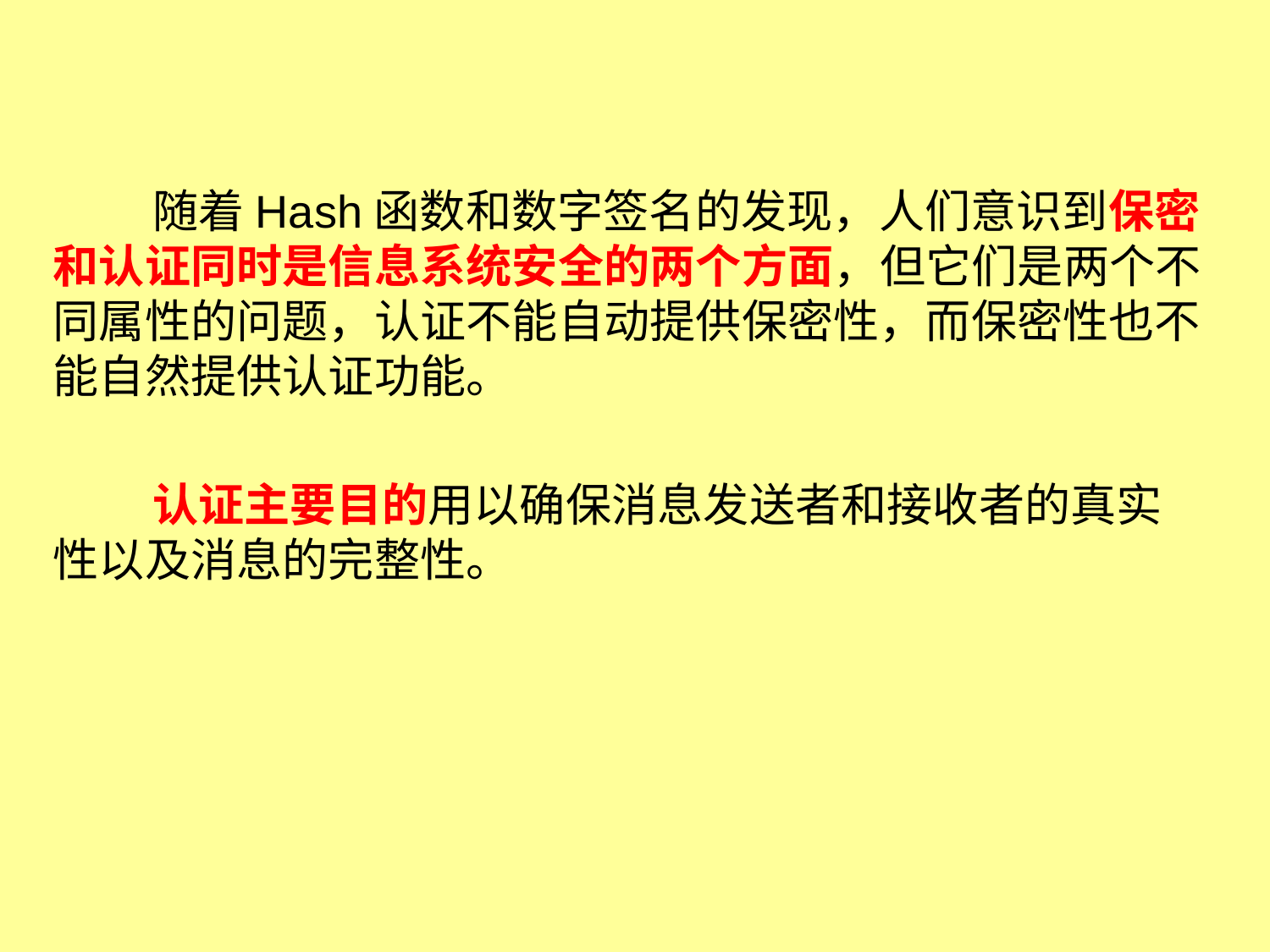

#
随着Hash函数和数字签名的发现，人们意识到保密和认证同时是信息系统安全的两个方面，但它们是两个不同属性的问题，认证不能自动提供保密性，而保密性也不能自然提供认证功能。

认证主要目的用以确保消息发送者和接收者的真实性以及消息的完整性。